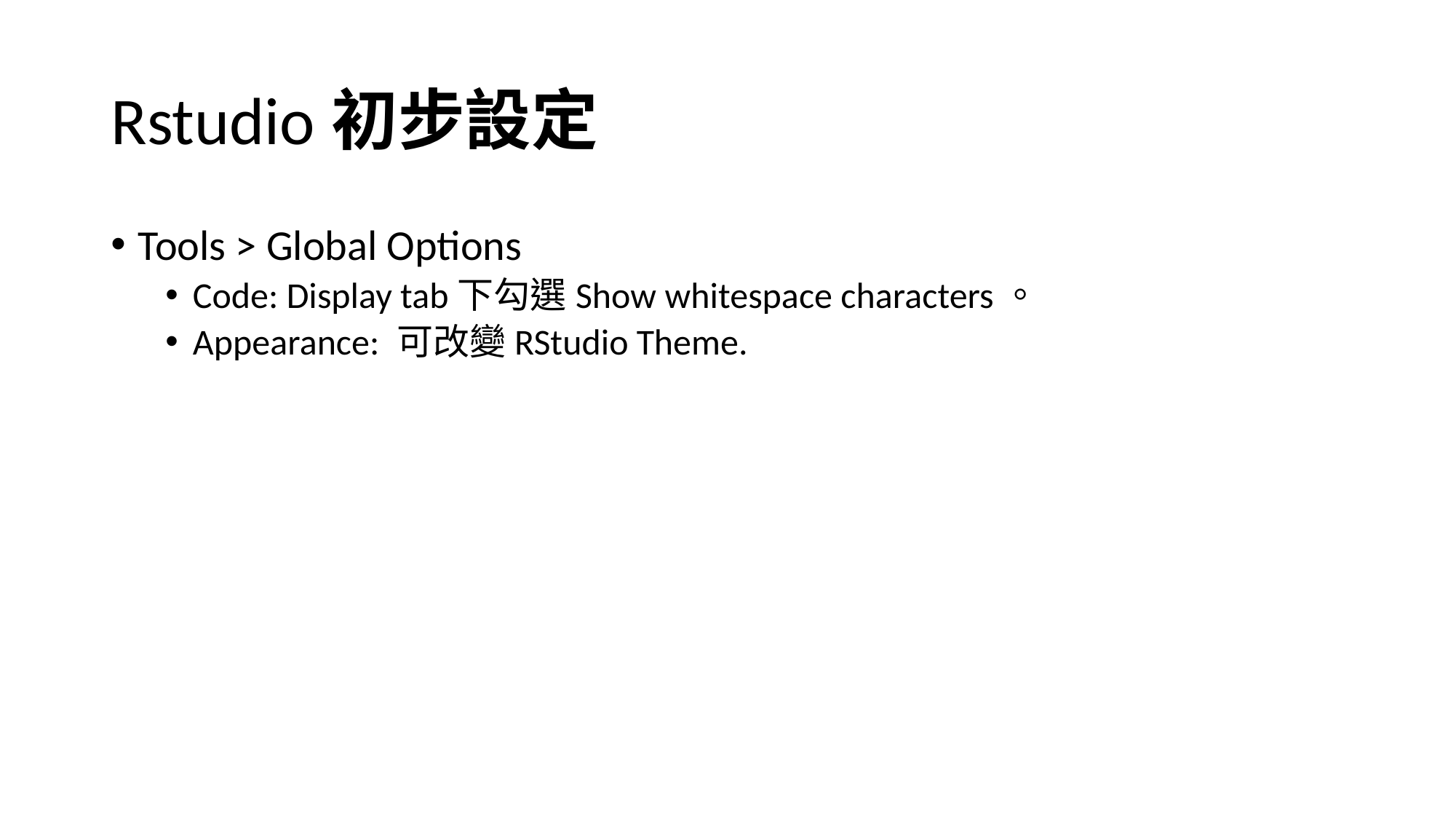

# Rstudio初步設定
Tools > Global Options
Code: Display tab下勾選Show whitespace characters。
Appearance: 可改變RStudio Theme.